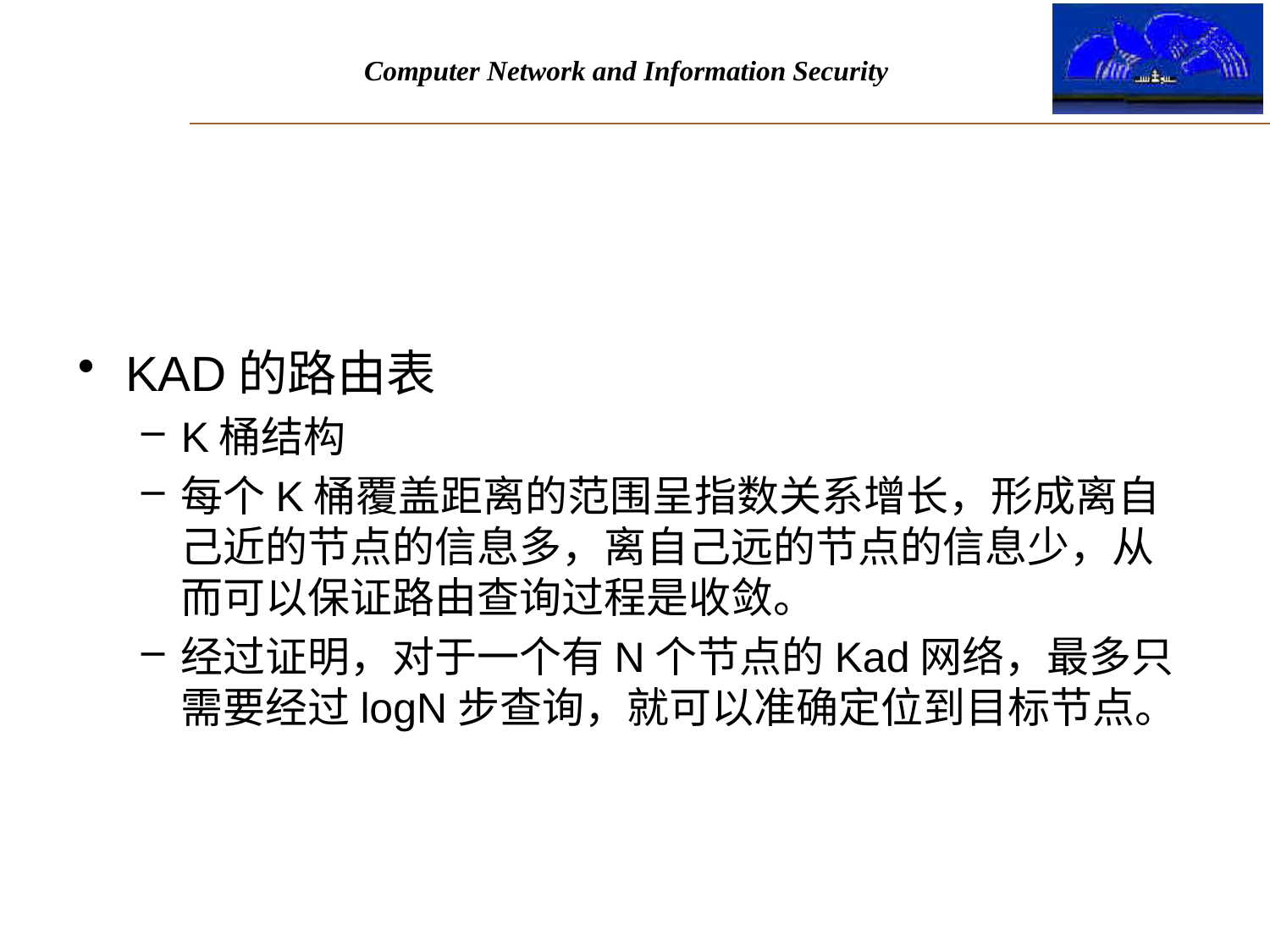

#
KAD的路由表
K桶结构
每个K桶覆盖距离的范围呈指数关系增长，形成离自己近的节点的信息多，离自己远的节点的信息少，从而可以保证路由查询过程是收敛。
经过证明，对于一个有N个节点的Kad网络，最多只需要经过logN步查询，就可以准确定位到目标节点。